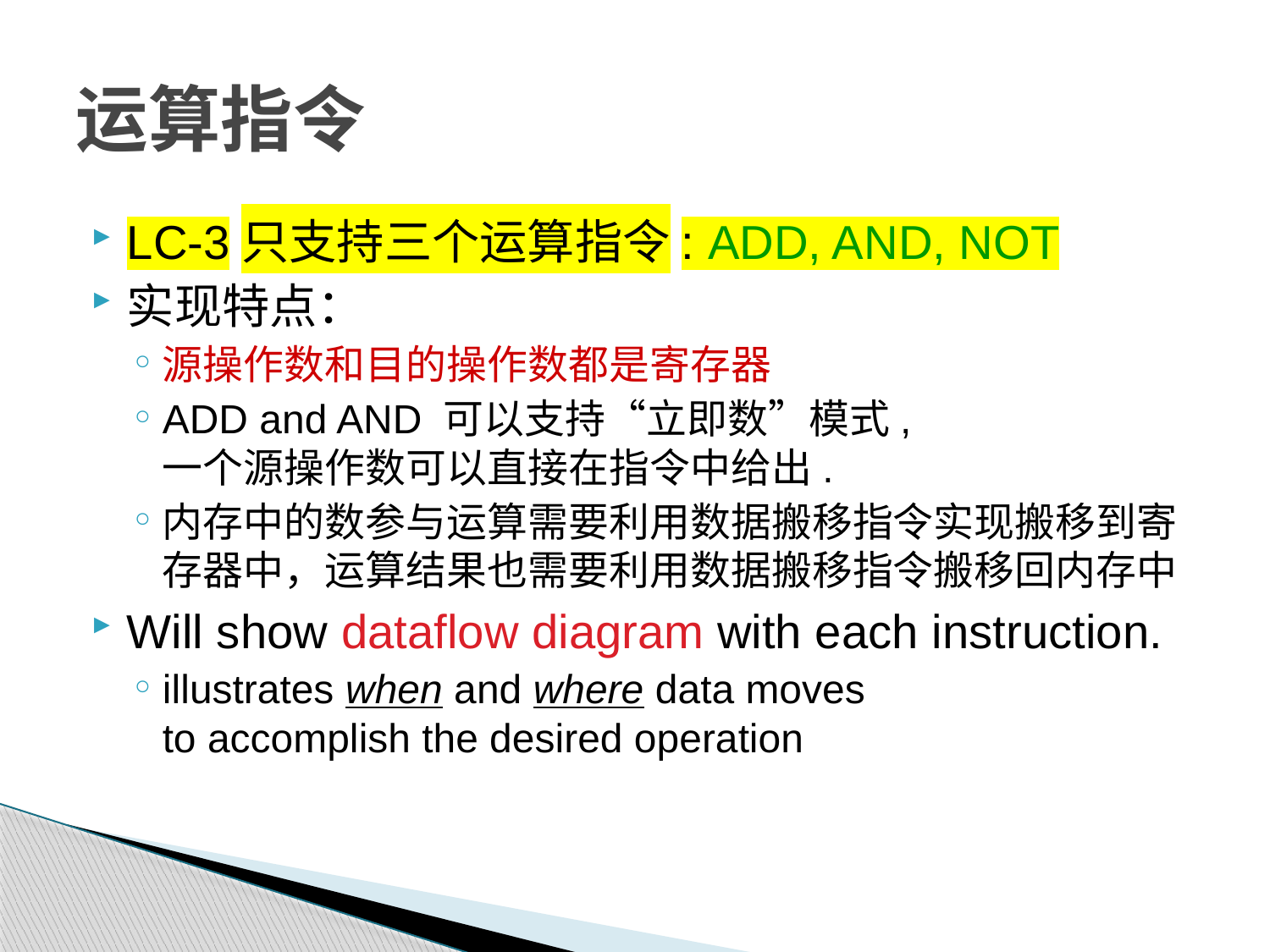

# 运算指令
LC-3只支持三个运算指令: ADD, AND, NOT
实现特点：
源操作数和目的操作数都是寄存器
ADD and AND 可以支持“立即数”模式,
一个源操作数可以直接在指令中给出.
内存中的数参与运算需要利用数据搬移指令实现搬移到寄存器中，运算结果也需要利用数据搬移指令搬移回内存中
Will show dataflow diagram with each instruction.
illustrates when and where data moves
to accomplish the desired operation